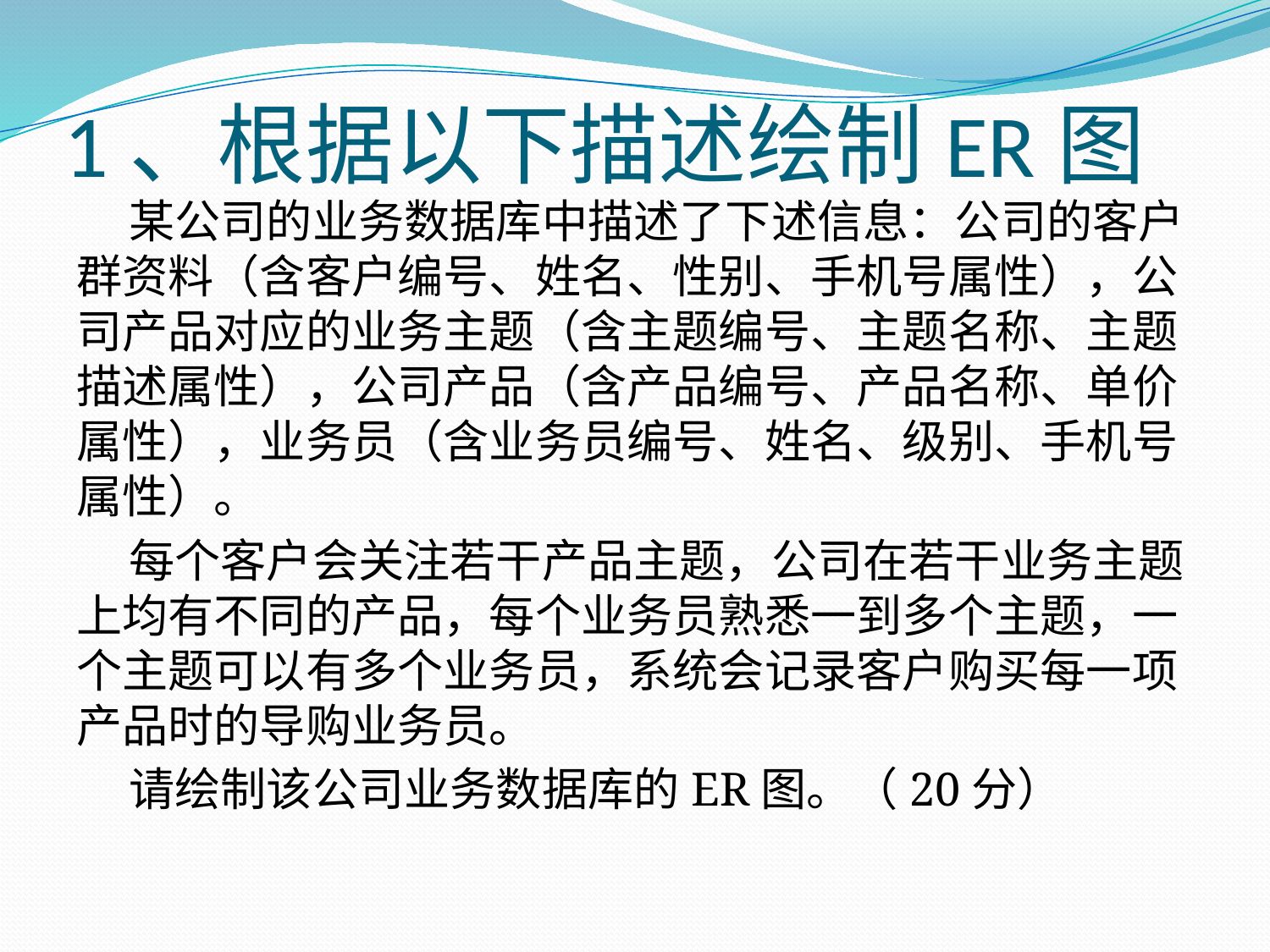

# 1、根据以下描述绘制ER图
    某公司的业务数据库中描述了下述信息：公司的客户群资料（含客户编号、姓名、性别、手机号属性），公司产品对应的业务主题（含主题编号、主题名称、主题描述属性），公司产品（含产品编号、产品名称、单价属性），业务员（含业务员编号、姓名、级别、手机号属性）。
    每个客户会关注若干产品主题，公司在若干业务主题上均有不同的产品，每个业务员熟悉一到多个主题，一个主题可以有多个业务员，系统会记录客户购买每一项产品时的导购业务员。
    请绘制该公司业务数据库的ER图。（20分）